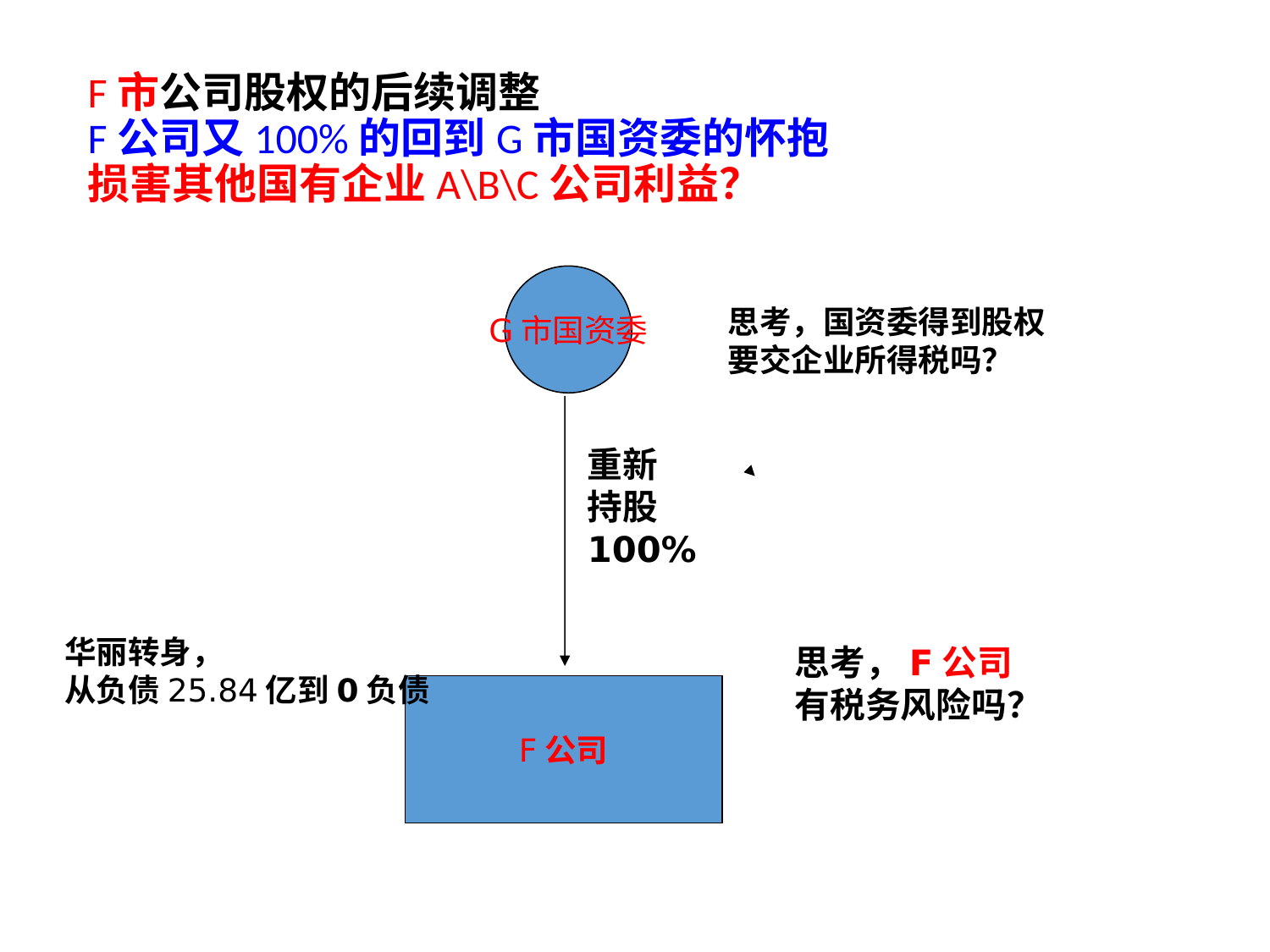

# F市公司股权的后续调整 F公司又100%的回到G市国资委的怀抱 损害其他国有企业A\B\C公司利益？

G市国资委
思考，国资委得到股权
要交企业所得税吗？

重新
持股100%

华丽转身，
从负债25.84亿到0负债
思考，F公司
有税务风险吗？
F公司